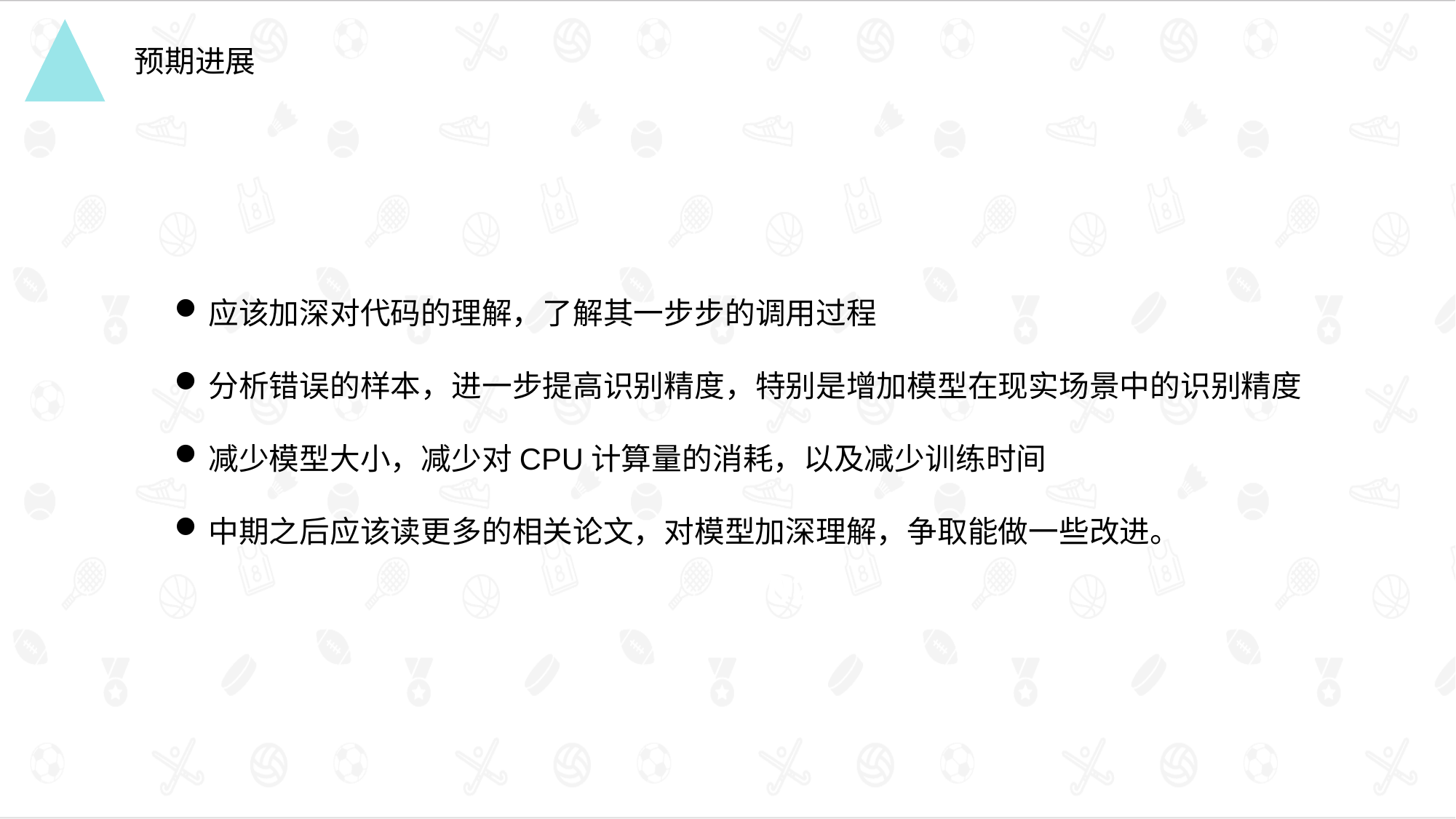

预期进展
应该加深对代码的理解，了解其一步步的调用过程

分析错误的样本，进一步提高识别精度，特别是增加模型在现实场景中的识别精度

减少模型大小，减少对CPU计算量的消耗，以及减少训练时间

中期之后应该读更多的相关论文，对模型加深理解，争取能做一些改进。
04
03
02
01